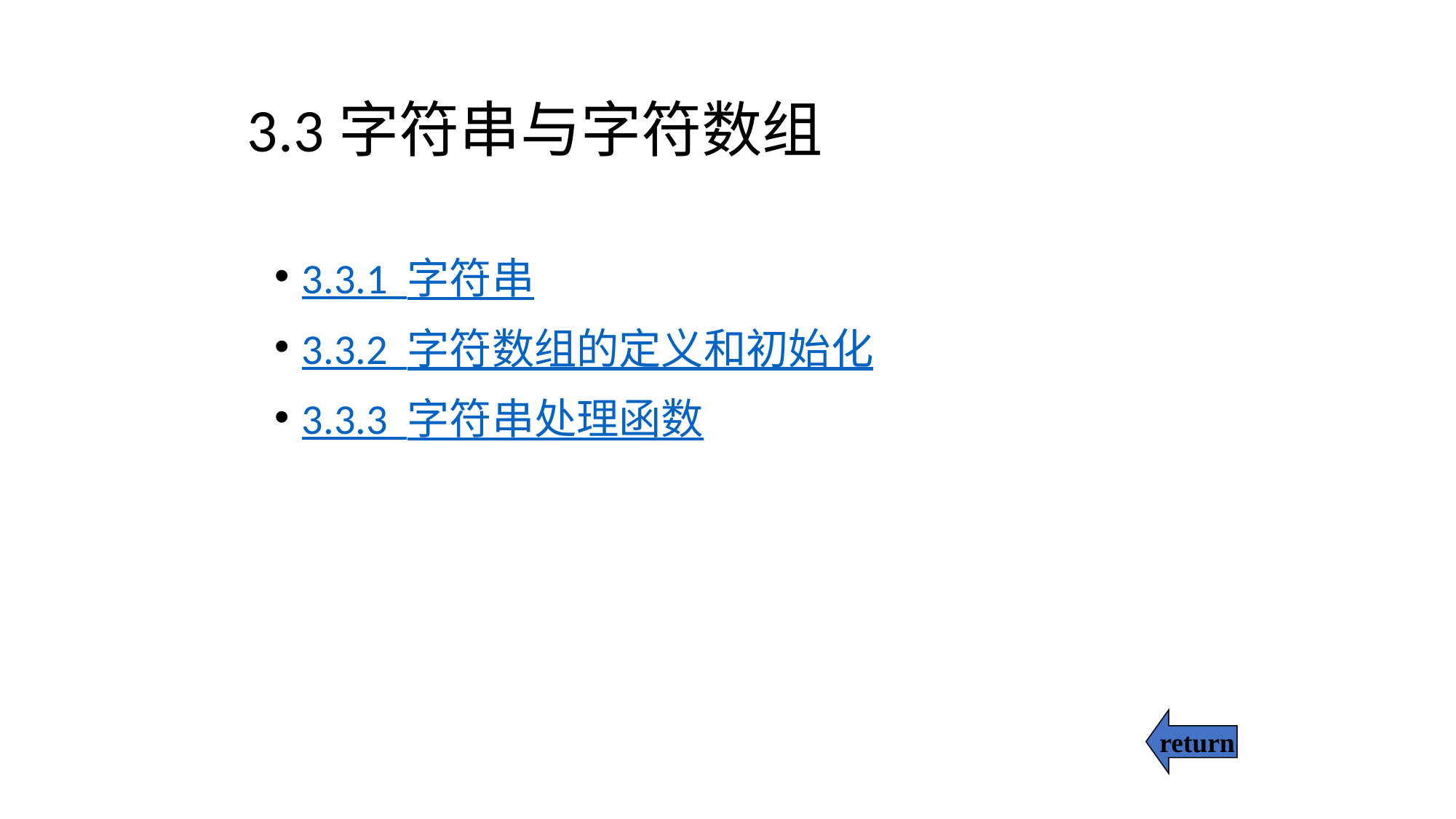

# 3.3字符串与字符数组
3.3.1  字符串
3.3.2  字符数组的定义和初始化
3.3.3  字符串处理函数
return